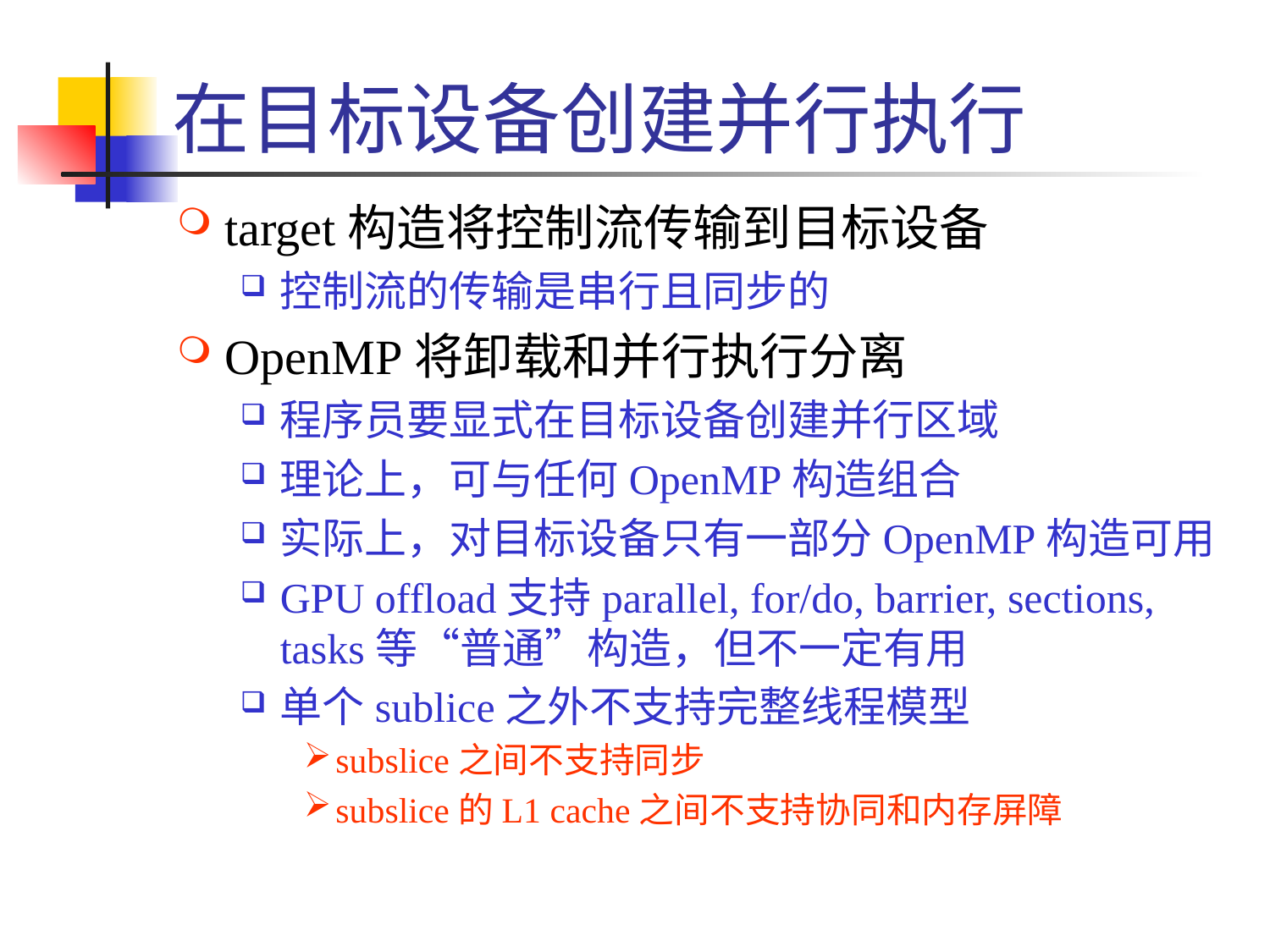

# 在目标设备创建并行执行
target构造将控制流传输到目标设备
控制流的传输是串行且同步的
OpenMP将卸载和并行执行分离
程序员要显式在目标设备创建并行区域
理论上，可与任何OpenMP构造组合
实际上，对目标设备只有一部分OpenMP构造可用
GPU offload支持parallel, for/do, barrier, sections, tasks等“普通”构造，但不一定有用
单个sublice之外不支持完整线程模型
subslice之间不支持同步
subslice的L1 cache之间不支持协同和内存屏障